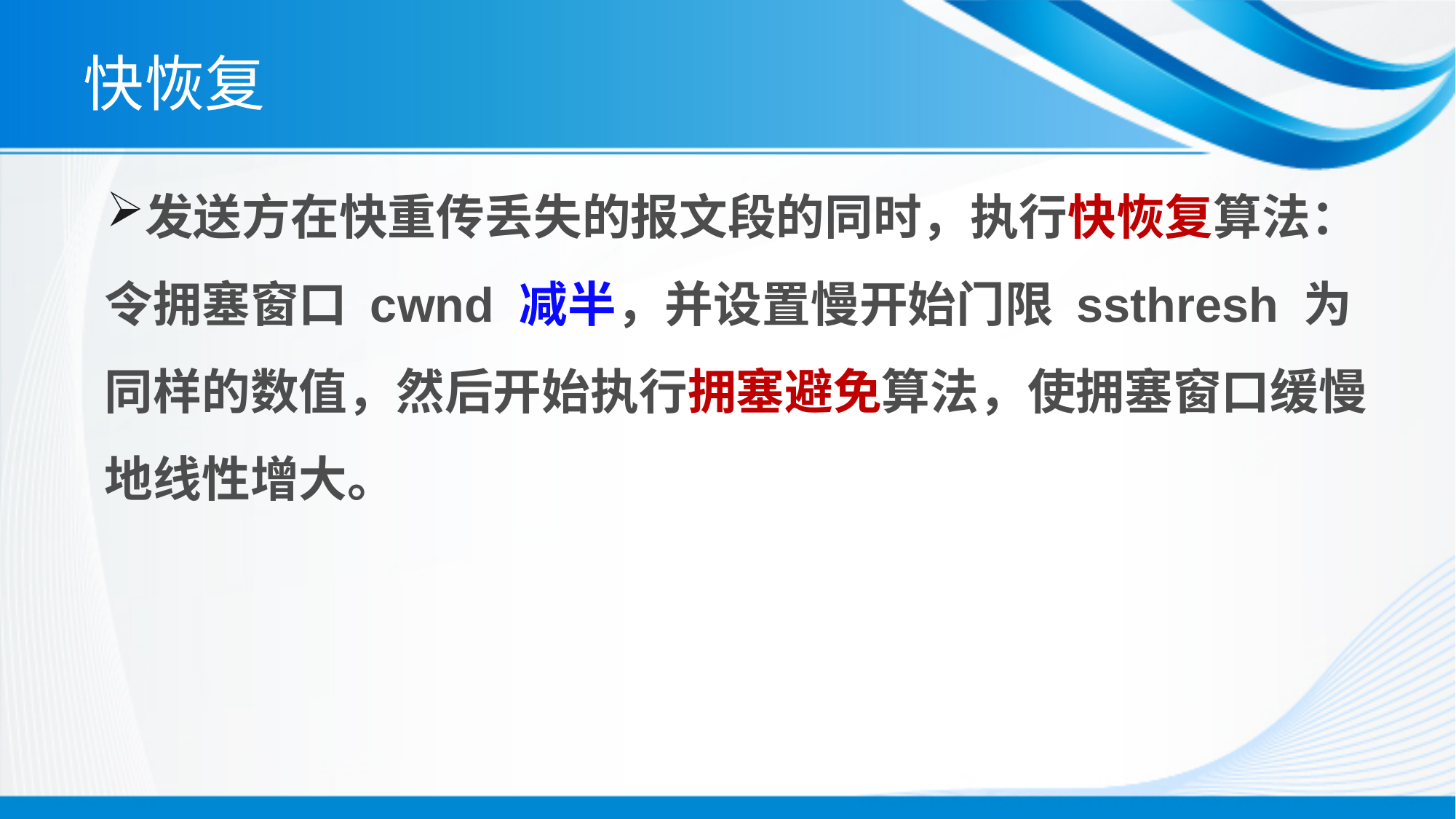

# 快恢复
发送方在快重传丢失的报文段的同时，执行快恢复算法：令拥塞窗口 cwnd 减半，并设置慢开始门限 ssthresh 为同样的数值，然后开始执行拥塞避免算法，使拥塞窗口缓慢地线性增大。